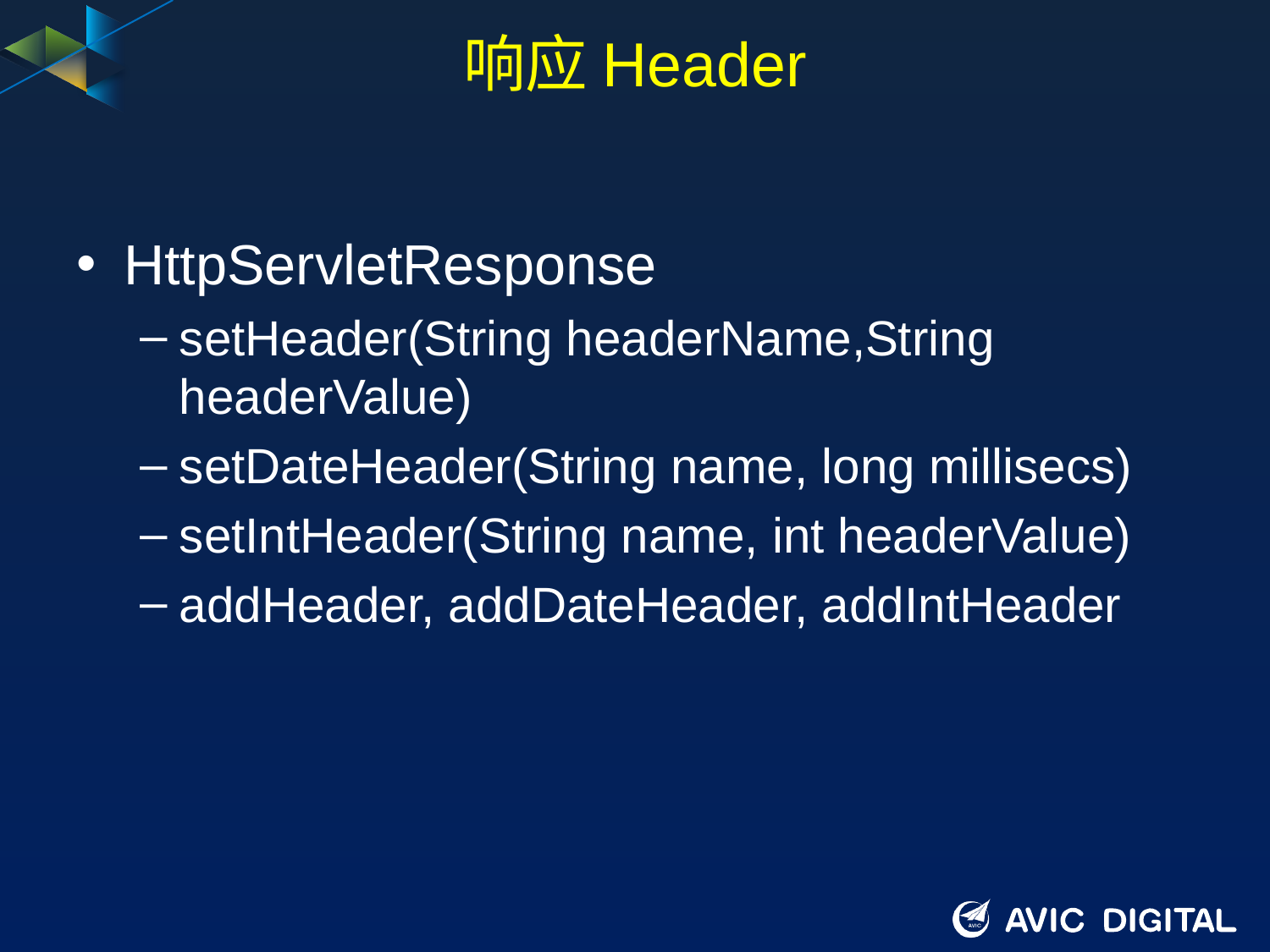

# 响应Header
HttpServletResponse
setHeader(String headerName,String headerValue)
setDateHeader(String name, long millisecs)
setIntHeader(String name, int headerValue)
addHeader, addDateHeader, addIntHeader